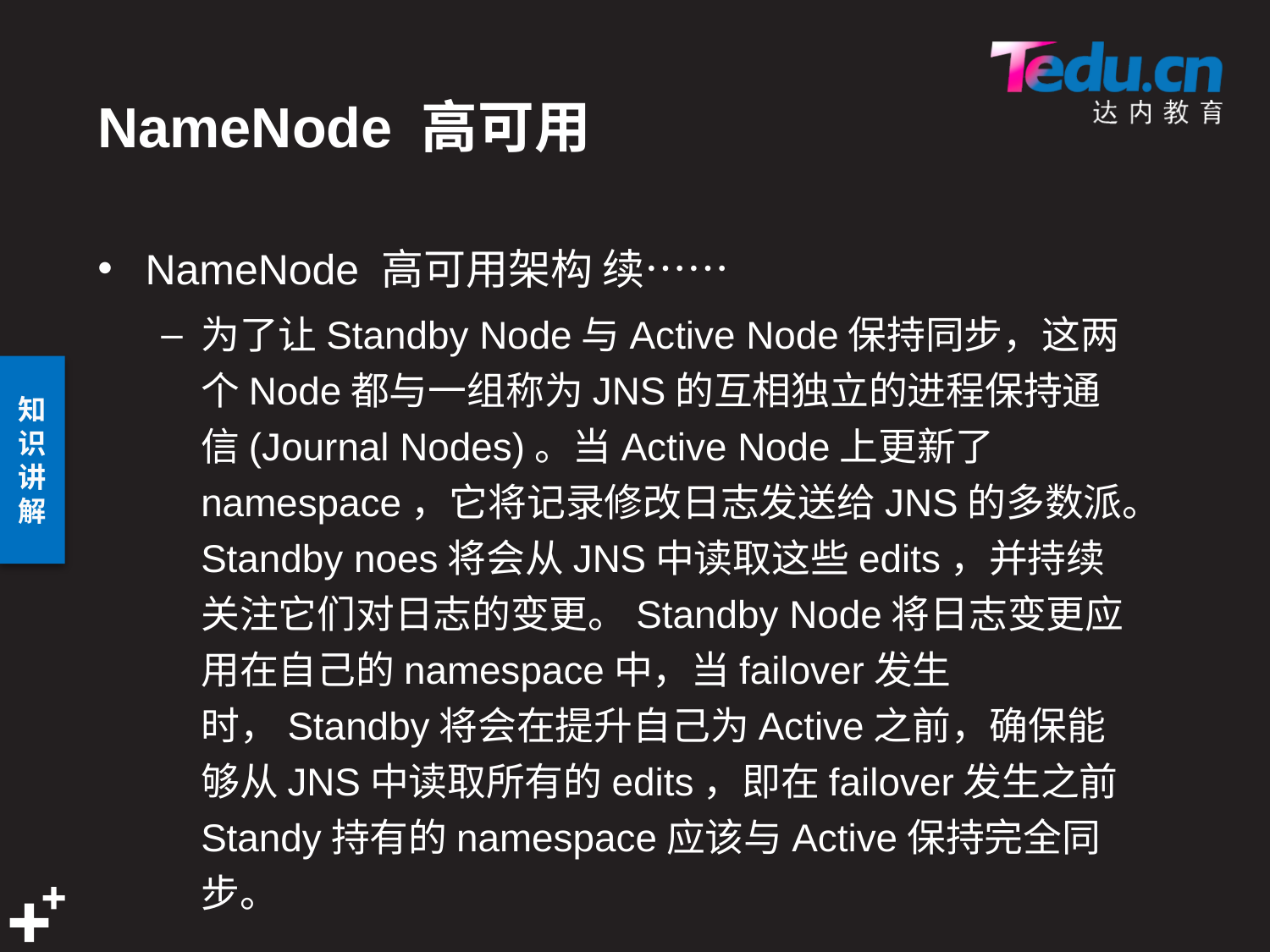

# NameNode 高可用
NameNode 高可用架构 续……
为了让Standby Node与Active Node保持同步，这两个Node都与一组称为JNS的互相独立的进程保持通信(Journal Nodes)。当Active Node上更新了namespace，它将记录修改日志发送给JNS的多数派。Standby noes将会从JNS中读取这些edits，并持续关注它们对日志的变更。Standby Node将日志变更应用在自己的namespace中，当failover发生时，Standby将会在提升自己为Active之前，确保能够从JNS中读取所有的edits，即在failover发生之前Standy持有的namespace应该与Active保持完全同步。